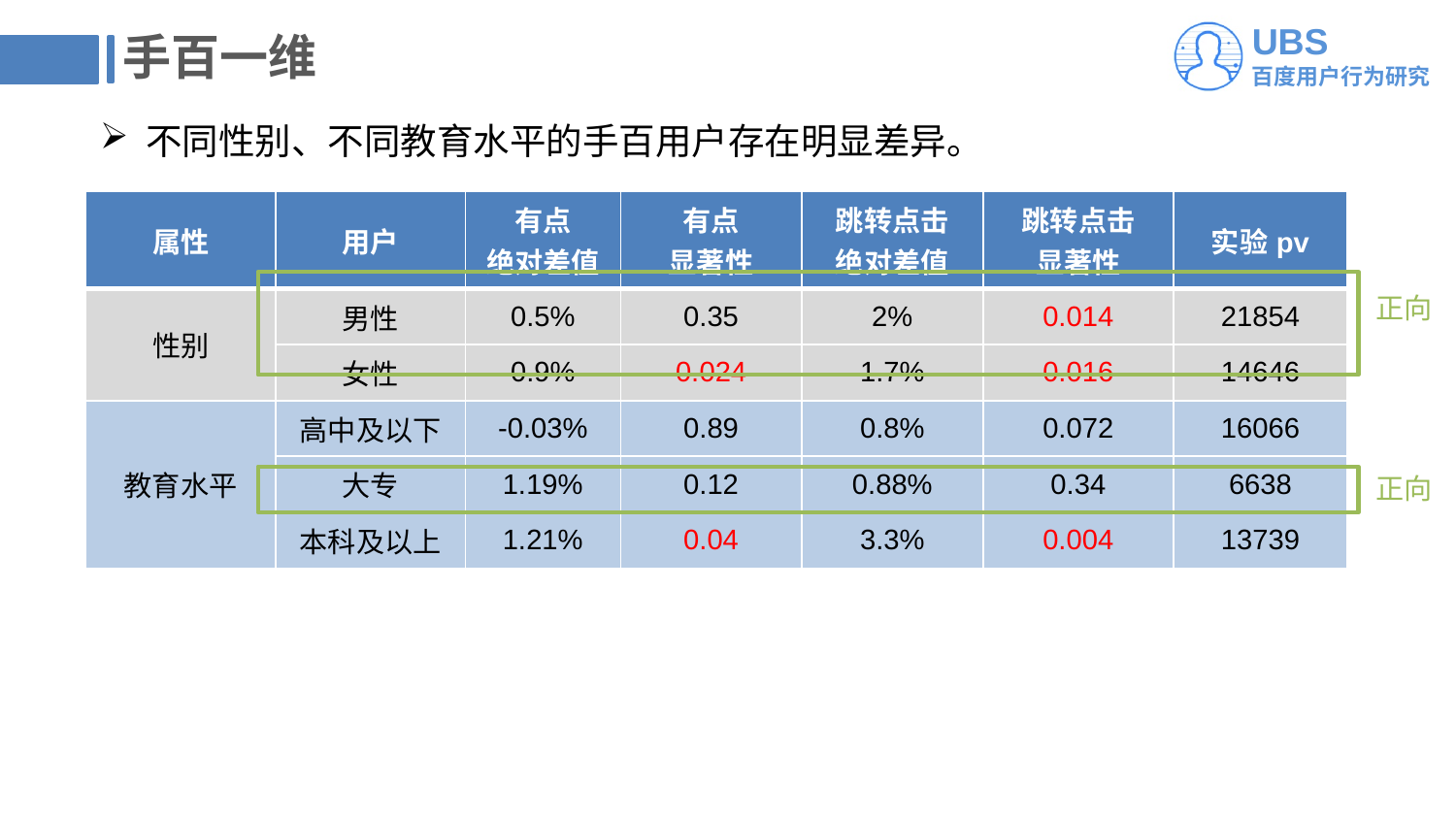

# 手百一维

不同性别、不同教育水平的手百用户存在明显差异。
| 属性 | 用户 | 有点 绝对差值 | 有点 显著性 | 跳转点击 绝对差值 | 跳转点击 显著性 | 实验pv |
| --- | --- | --- | --- | --- | --- | --- |
| 性别 | 男性 | 0.5% | 0.35 | 2% | 0.014 | 21854 |
|  | 女性 | 0.9% | 0.024 | 1.7% | 0.016 | 14646 |
| 教育水平 | 高中及以下 | -0.03% | 0.89 | 0.8% | 0.072 | 16066 |
|  | 大专 | 1.19% | 0.12 | 0.88% | 0.34 | 6638 |
|  | 本科及以上 | 1.21% | 0.04 | 3.3% | 0.004 | 13739 |

正向
正向